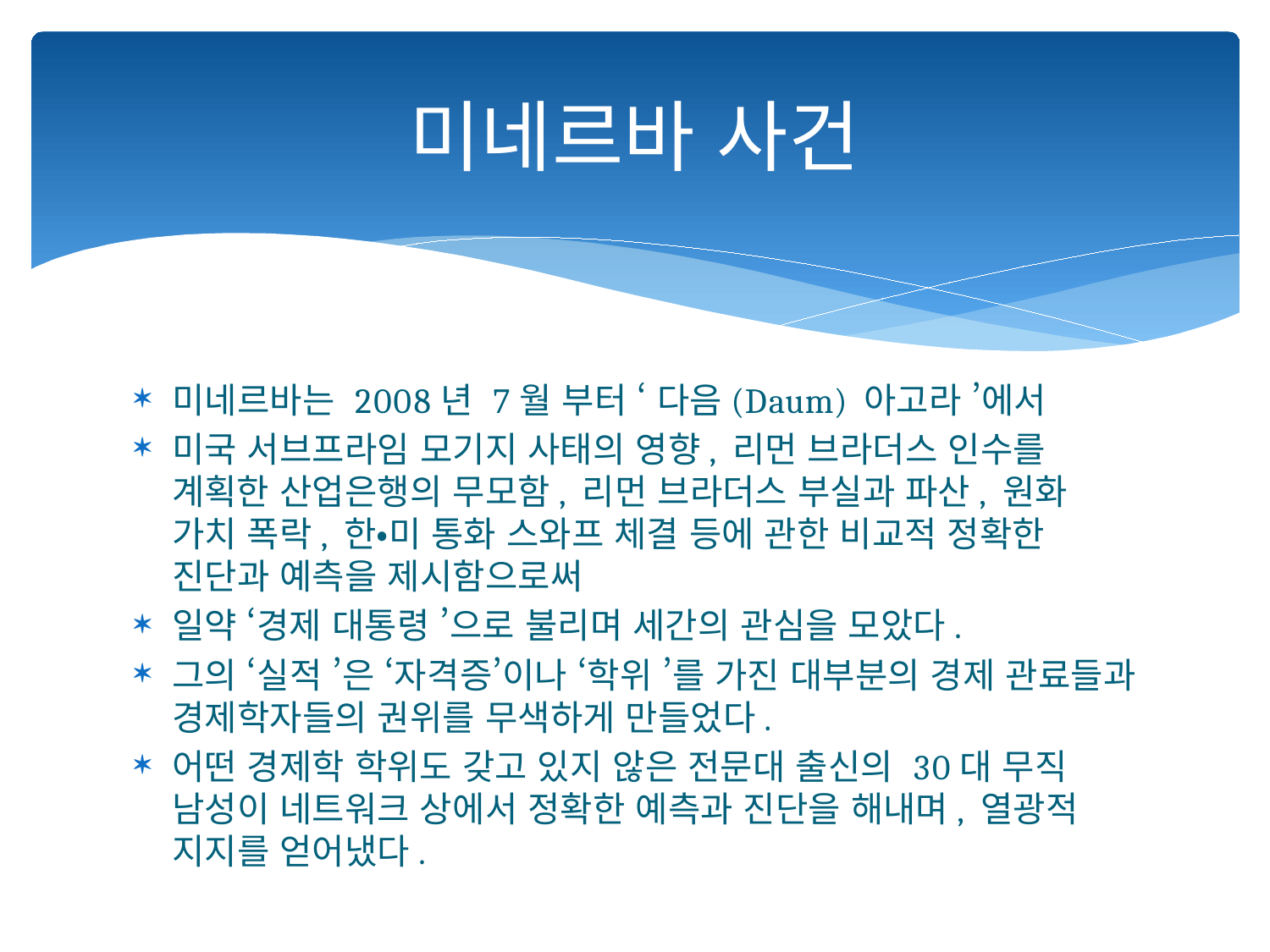

# 미네르바 사건
미네르바는 2008년 7월 부터 ‘ 다음(Daum) 아고라 ’에서
미국 서브프라임 모기지 사태의 영향, 리먼 브라더스 인수를 계획한 산업은행의 무모함, 리먼 브라더스 부실과 파산, 원화 가치 폭락, 한・미 통화 스와프 체결 등에 관한 비교적 정확한 진단과 예측을 제시함으로써
일약 ‘경제 대통령 ’으로 불리며 세간의 관심을 모았다.
그의 ‘실적 ’은 ‘자격증’이나 ‘학위 ’를 가진 대부분의 경제 관료들과 경제학자들의 권위를 무색하게 만들었다.
어떤 경제학 학위도 갖고 있지 않은 전문대 출신의 30대 무직 남성이 네트워크 상에서 정확한 예측과 진단을 해내며, 열광적 지지를 얻어냈다.